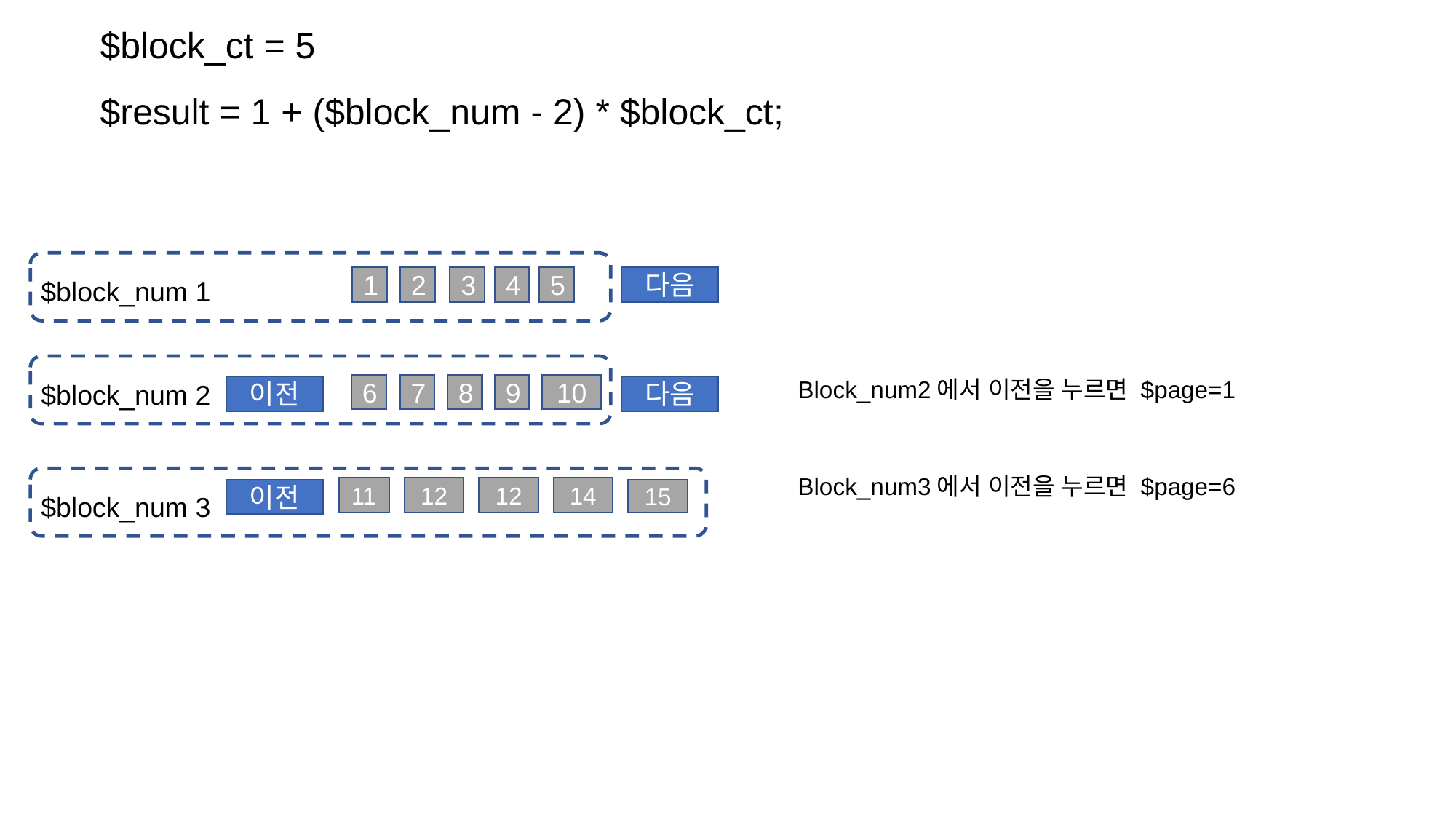

$block_ct = 5
$result = 1 + ($block_num - 2) * $block_ct;

1
2
3
4
5
다음
$block_num 1

Block_num2에서 이전을 누르면 $page=1
$block_num 2
6
7
8
9
10
이전
다음
Block_num3에서 이전을 누르면 $page=6

11
12
12
14
이전
15
$block_num 3